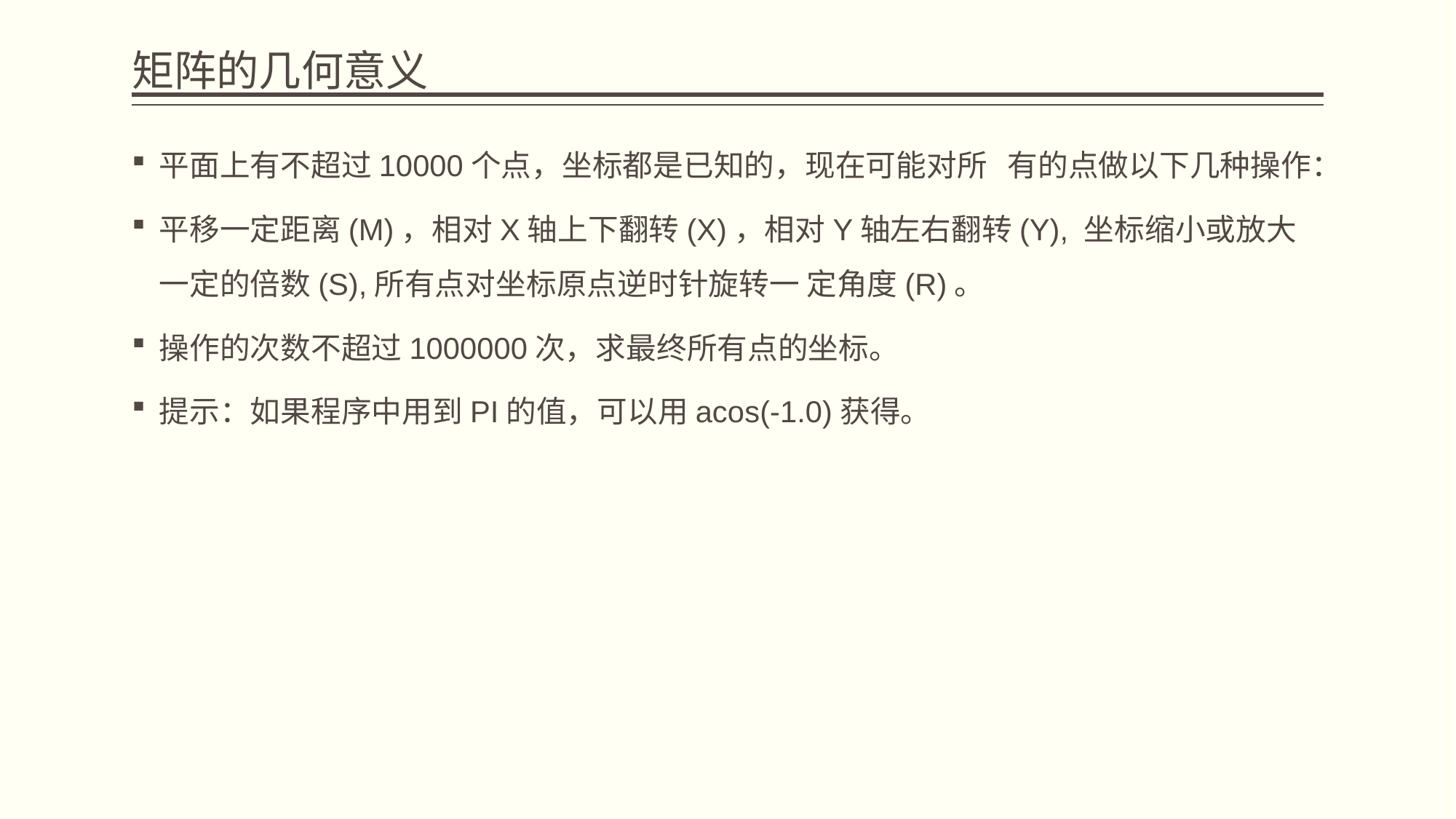

# 矩阵的几何意义
平面上有不超过10000个点，坐标都是已知的，现在可能对所   有的点做以下几种操作：
平移一定距离(M)，相对X轴上下翻转(X)，相对Y轴左右翻转(Y), 坐标缩小或放大一定的倍数(S),所有点对坐标原点逆时针旋转一 定角度(R)。
操作的次数不超过1000000次，求最终所有点的坐标。
提示：如果程序中用到PI的值，可以用acos(-1.0)获得。
7